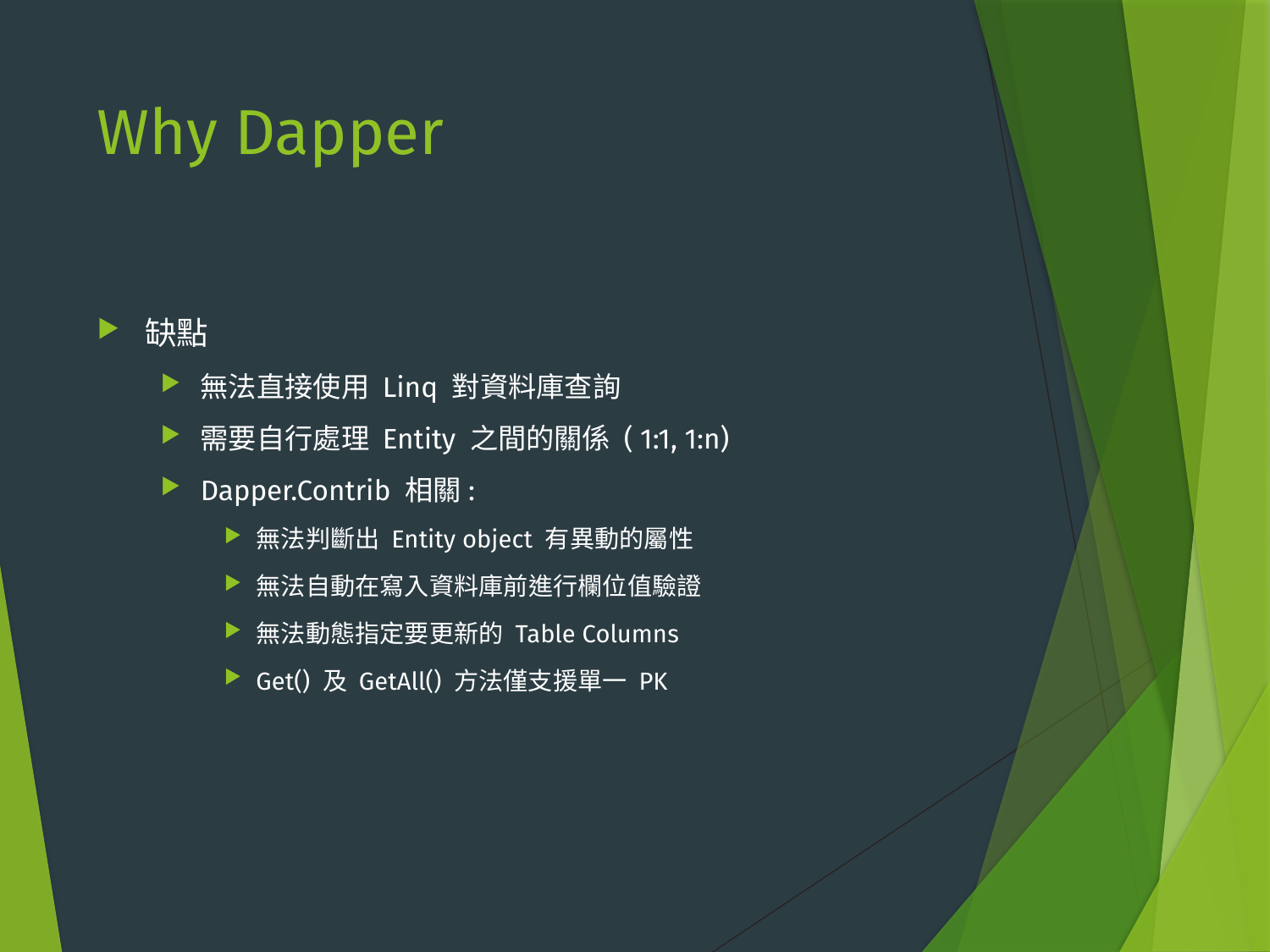

# Why Dapper
缺點
無法直接使用 Linq 對資料庫查詢
需要自行處理 Entity 之間的關係 ( 1:1, 1:n)
Dapper.Contrib 相關:
無法判斷出 Entity object 有異動的屬性
無法自動在寫入資料庫前進行欄位值驗證
無法動態指定要更新的 Table Columns
Get() 及 GetAll() 方法僅支援單一 PK